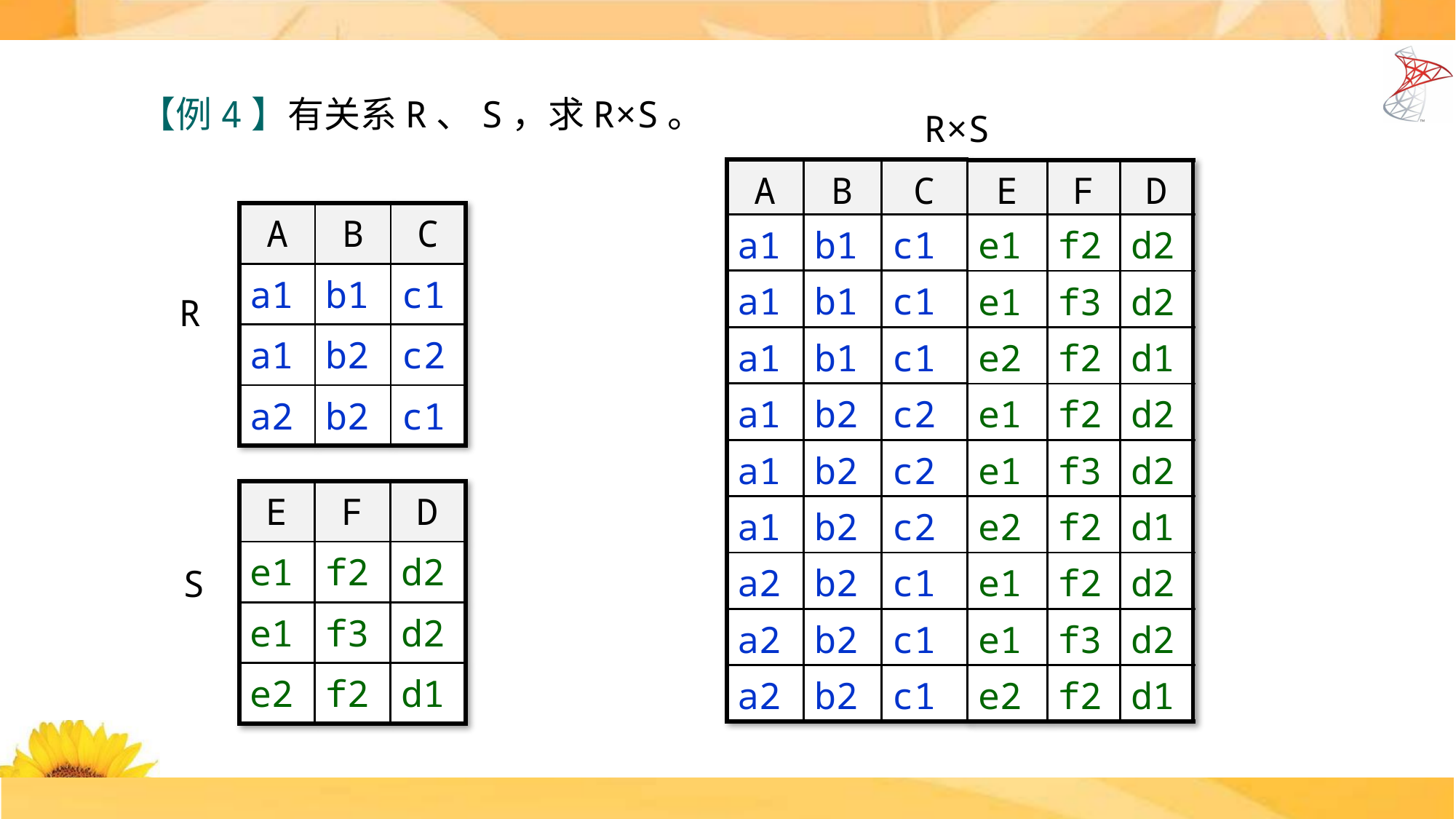

R×S
【例4】有关系R、S，求R×S。
| A | B | C |
| --- | --- | --- |
| a1 | b1 | c1 |
| a1 | b1 | c1 |
| a1 | b1 | c1 |
| a1 | b2 | c2 |
| a1 | b2 | c2 |
| a1 | b2 | c2 |
| a2 | b2 | c1 |
| a2 | b2 | c1 |
| a2 | b2 | c1 |
| E | F | D |
| --- | --- | --- |
| e1 | f2 | d2 |
| e1 | f3 | d2 |
| e2 | f2 | d1 |
| e1 | f2 | d2 |
| e1 | f3 | d2 |
| e2 | f2 | d1 |
| e1 | f2 | d2 |
| e1 | f3 | d2 |
| e2 | f2 | d1 |
| A | B | C |
| --- | --- | --- |
| a1 | b1 | c1 |
| a1 | b2 | c2 |
| a2 | b2 | c1 |
R
| E | F | D |
| --- | --- | --- |
| e1 | f2 | d2 |
| e1 | f3 | d2 |
| e2 | f2 | d1 |
S